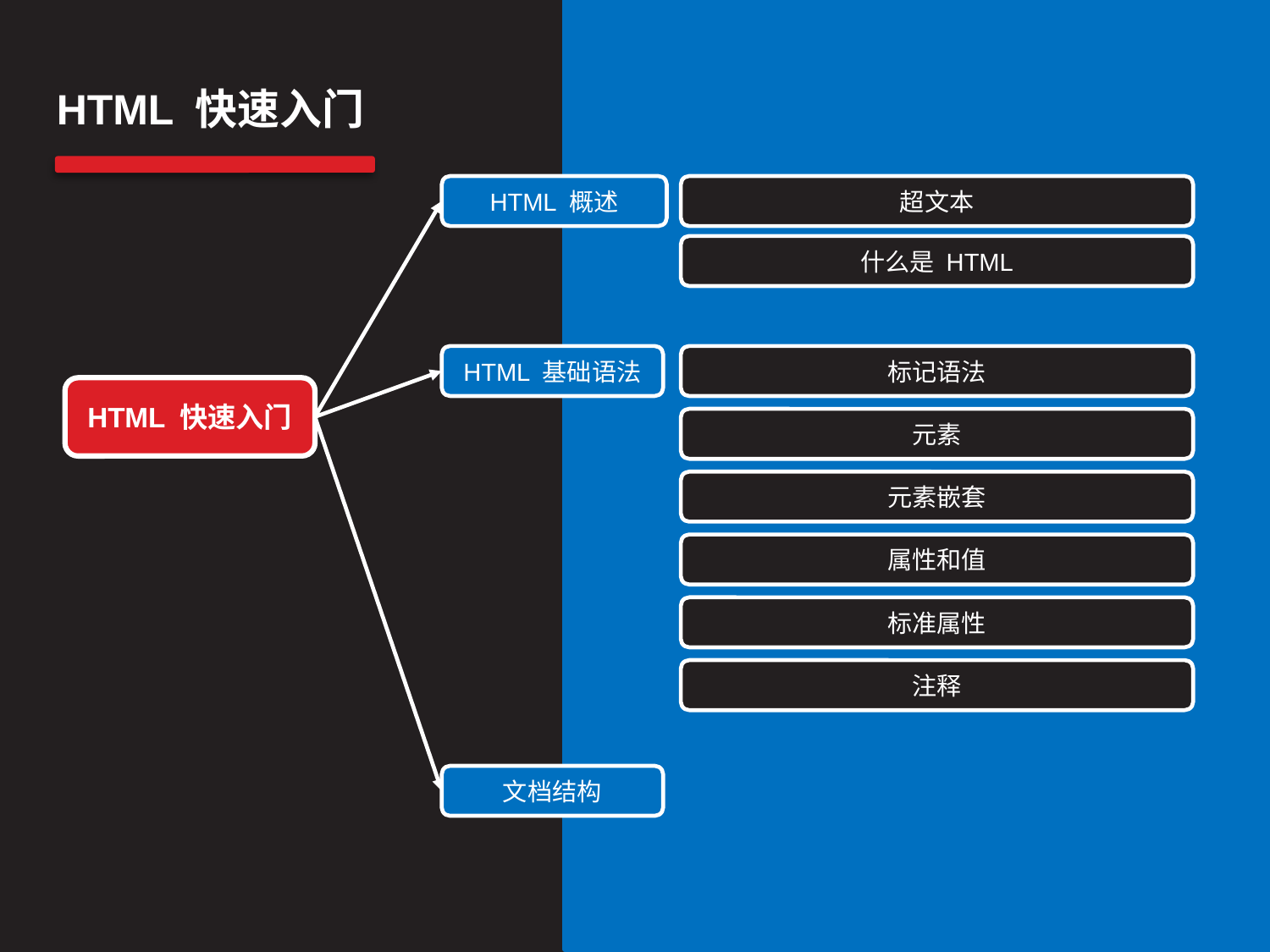

HTML 快速入门

HTML 概述
超文本
什么是 HTML
HTML 基础语法
标记语法
HTML 快速入门
元素
元素嵌套
属性和值
标准属性
注释
文档结构